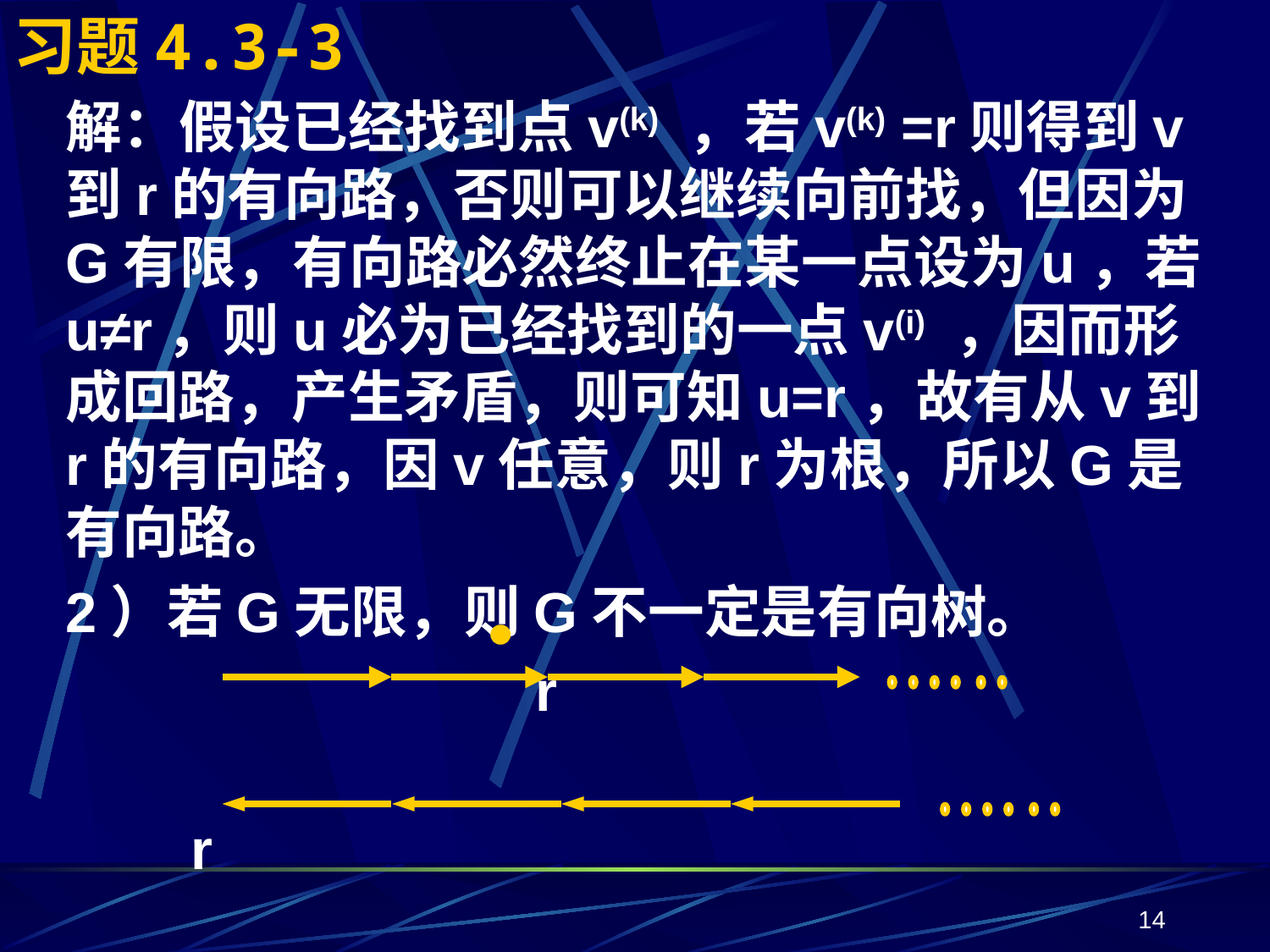

# 习题4.3-3
解：假设已经找到点v(k) ，若v(k) =r则得到v到r的有向路，否则可以继续向前找，但因为G有限，有向路必然终止在某一点设为u，若u≠r，则u必为已经找到的一点v(i) ，因而形成回路，产生矛盾，则可知u=r，故有从v到r的有向路，因v任意，则r为根，所以G是有向路。
2）若G无限，则G不一定是有向树。
                              r

        r

14